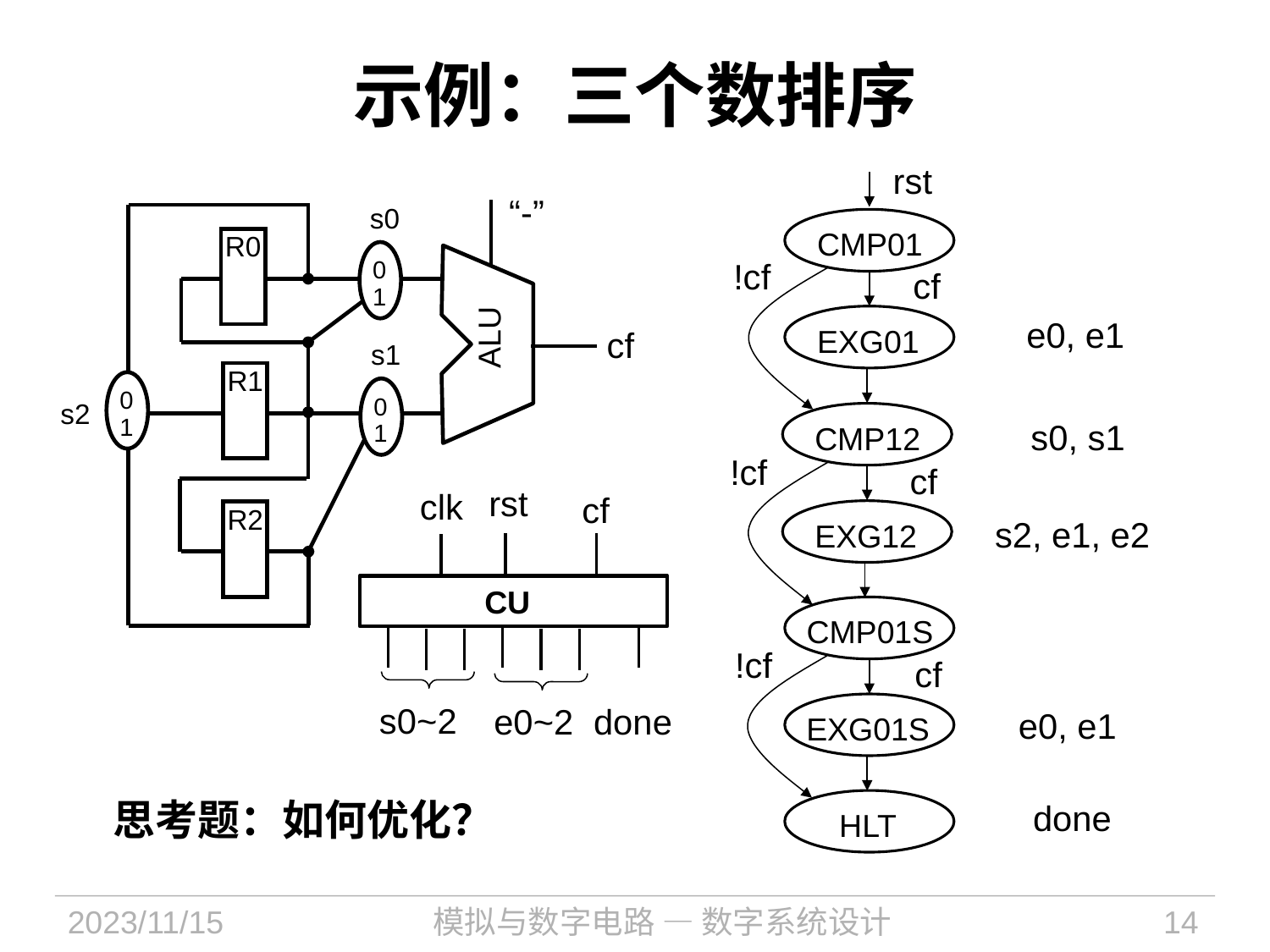

# 示例：三个数排序
rst
“-”

ALU
cf
s0

0
1

CMP01
R0
!cf
cf

EXG01
e0, e1
s1

0
1
R1

0
1
s2

CMP12
s0, s1
!cf
cf

rst
clk
cf

CU

s0~2
e0~2
done

EXG12
R2
s2, e1, e2

CMP01S

!cf
cf

EXG01S
e0, e1
done

HLT
思考题：如何优化？
2023/11/15
模拟与数字电路 — 数字系统设计
14